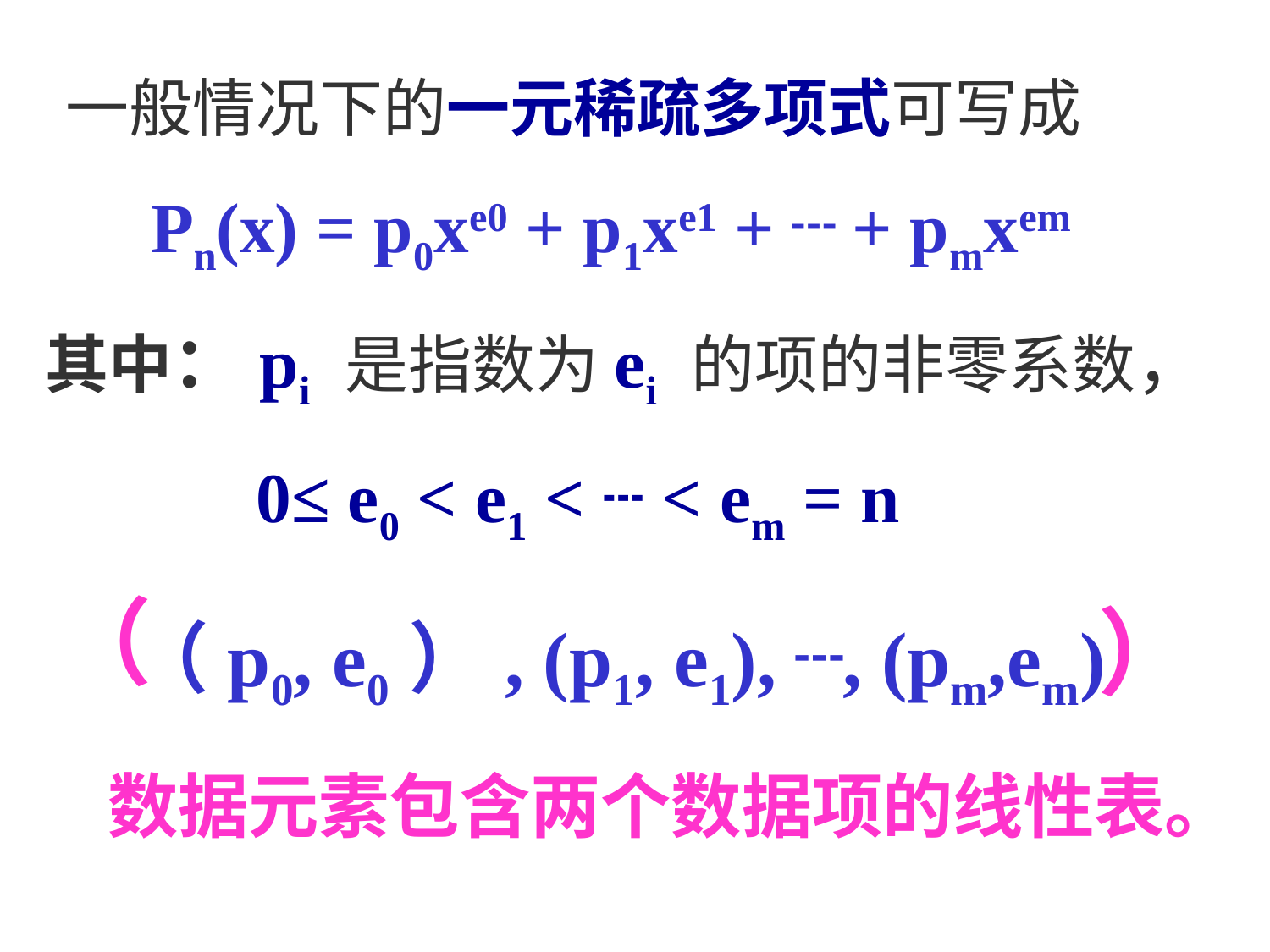

一般情况下的一元稀疏多项式可写成
      Pn(x) = p0xe0 + p1xe1 + ┄ + pmxem
其中：pi 是指数为ei 的项的非零系数，
            0≤ e0 < e1 < ┄ < em = n
（
）
（p0, e0）, (p1, e1), ┄, (pm,em)
数据元素包含两个数据项的线性表。